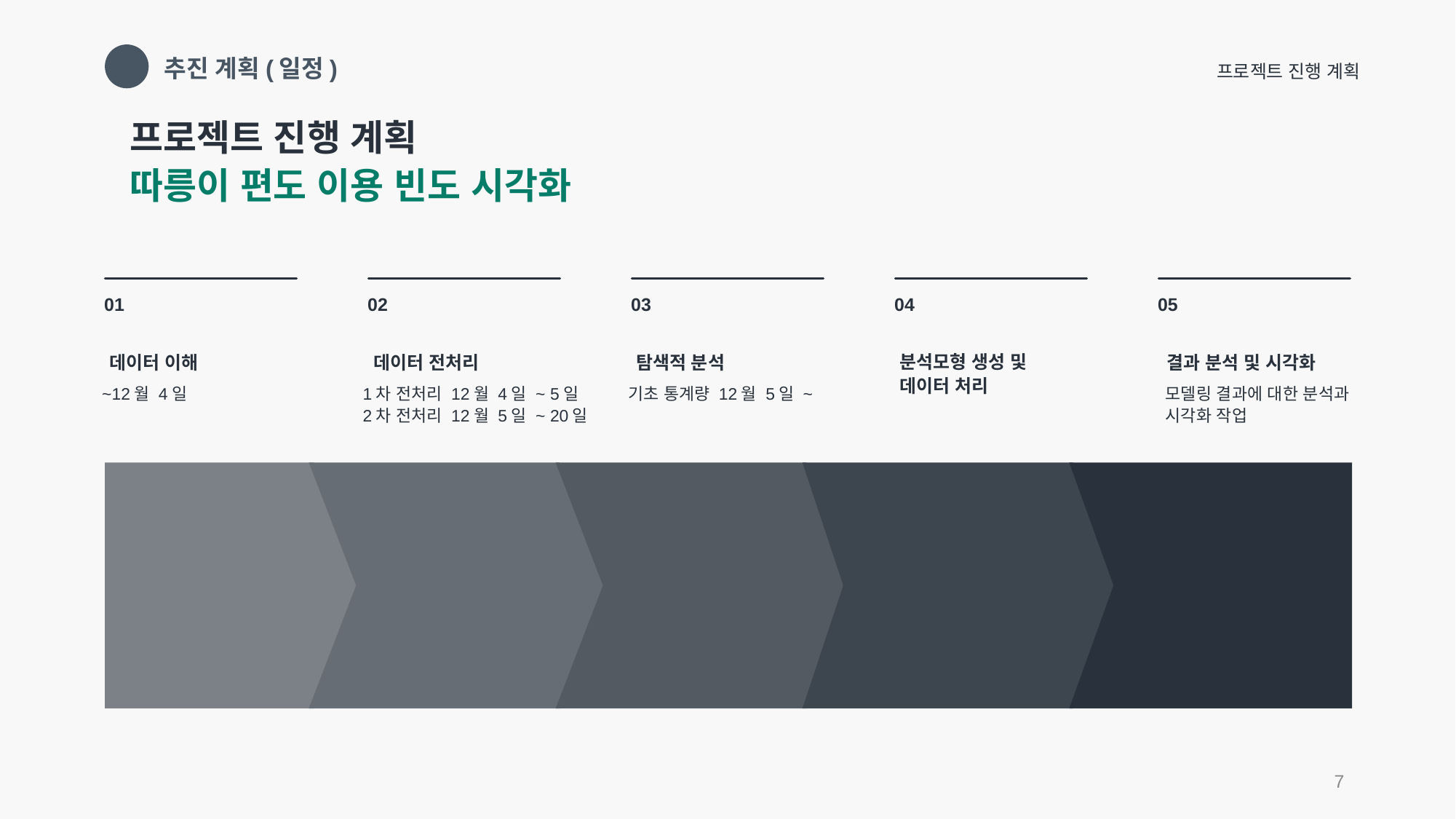

추진 계획(일정)
03
프로젝트 진행 계획
프로젝트 진행 계획
따릉이 편도 이용 빈도 시각화
01
02
03
04
05
데이터 이해
데이터 전처리
탐색적 분석
분석모형 생성 및
데이터 처리
결과 분석 및 시각화
~12월 4일
1차 전처리 12월 4일 ~ 5일
2차 전처리 12월 5일 ~ 20일
기초 통계량 12월 5일 ~
모델링 결과에 대한 분석과
시각화 작업

1차 전처리;
데이터 형태 통일
불필요한 요소 제거
2차 전처리:
분석에 필요한 형태로 가공
- 따릉이 정류장 별
좌표 데이터 확인
- 따릉이 대여 데이터에서
기본 정보 파악
기초적인 통계분석을 통해
특징 파악
기초 통계를 통한 정보 정리
데이터를 범주 별로 분류
변수선택 파생변수 생성
논거를 뒷받침할 데이터
처리 및 정리
추출한 노선을 수치정보를
포함하여 지도에 시각화
7